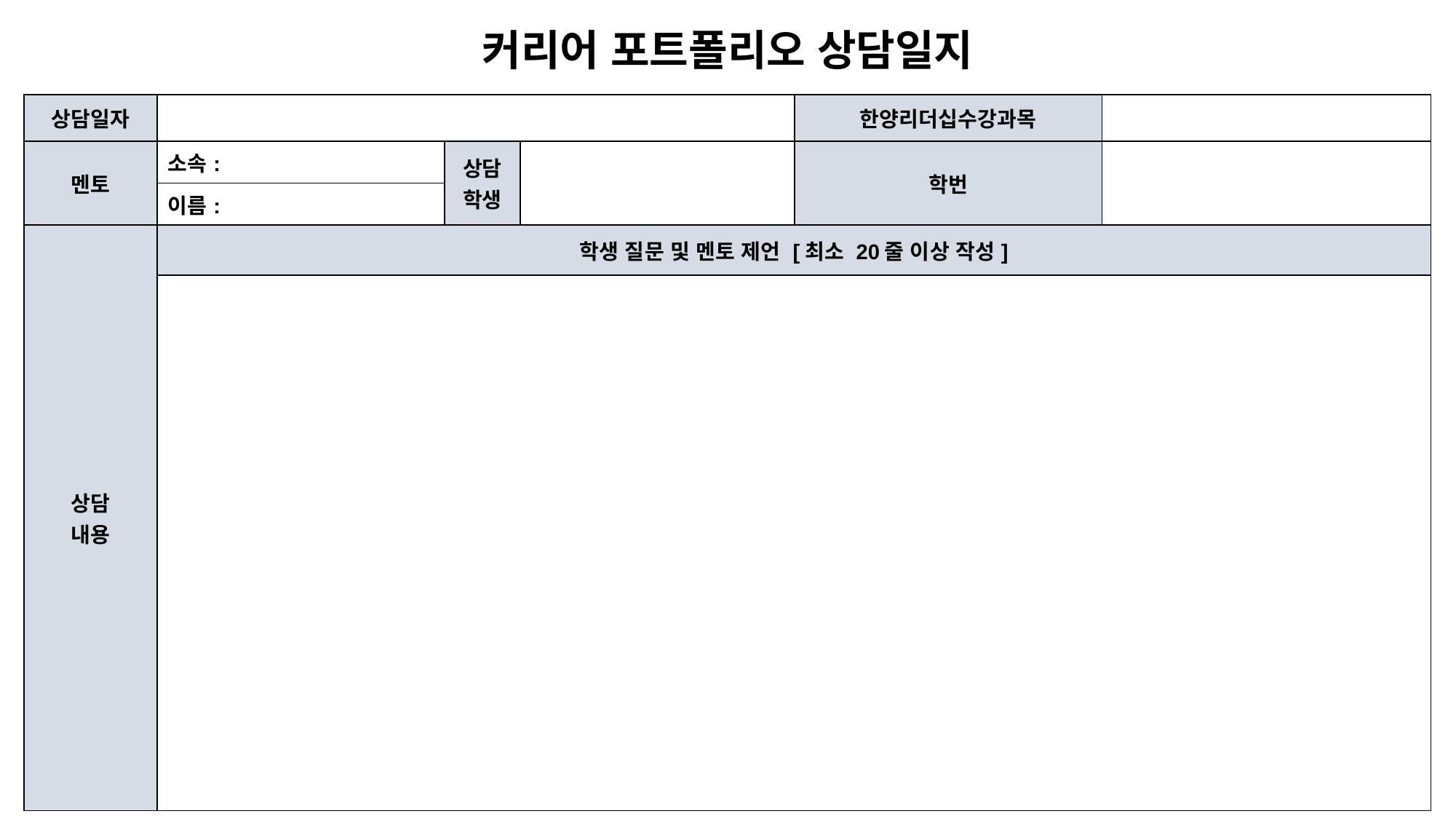

커리어 포트폴리오 상담일지
| 상담일자 |  |  |  | 한양리더십수강과목 |  |
| --- | --- | --- | --- | --- | --- |
| 멘토 | 소속: | 상담학생 |  | 학번 |  |
|  | 이름: |  |  |  |  |
| 상담 내용 | 학생 질문 및 멘토 제언 [최소 20줄 이상 작성] |  |  |  |  |
|  |  |  |  |  |  |